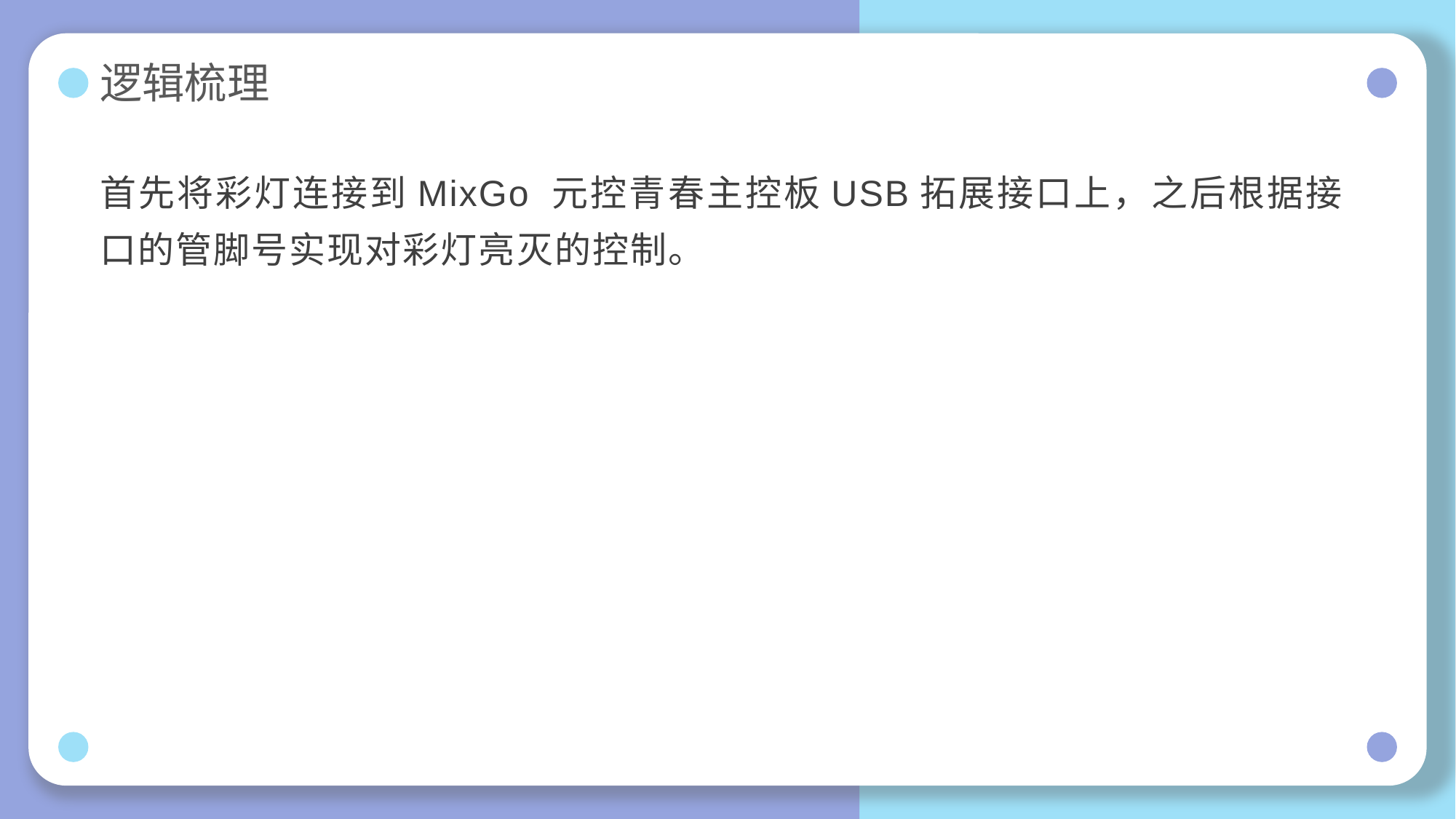

# 逻辑梳理
首先将彩灯连接到MixGo 元控青春主控板USB拓展接口上，之后根据接口的管脚号实现对彩灯亮灭的控制。